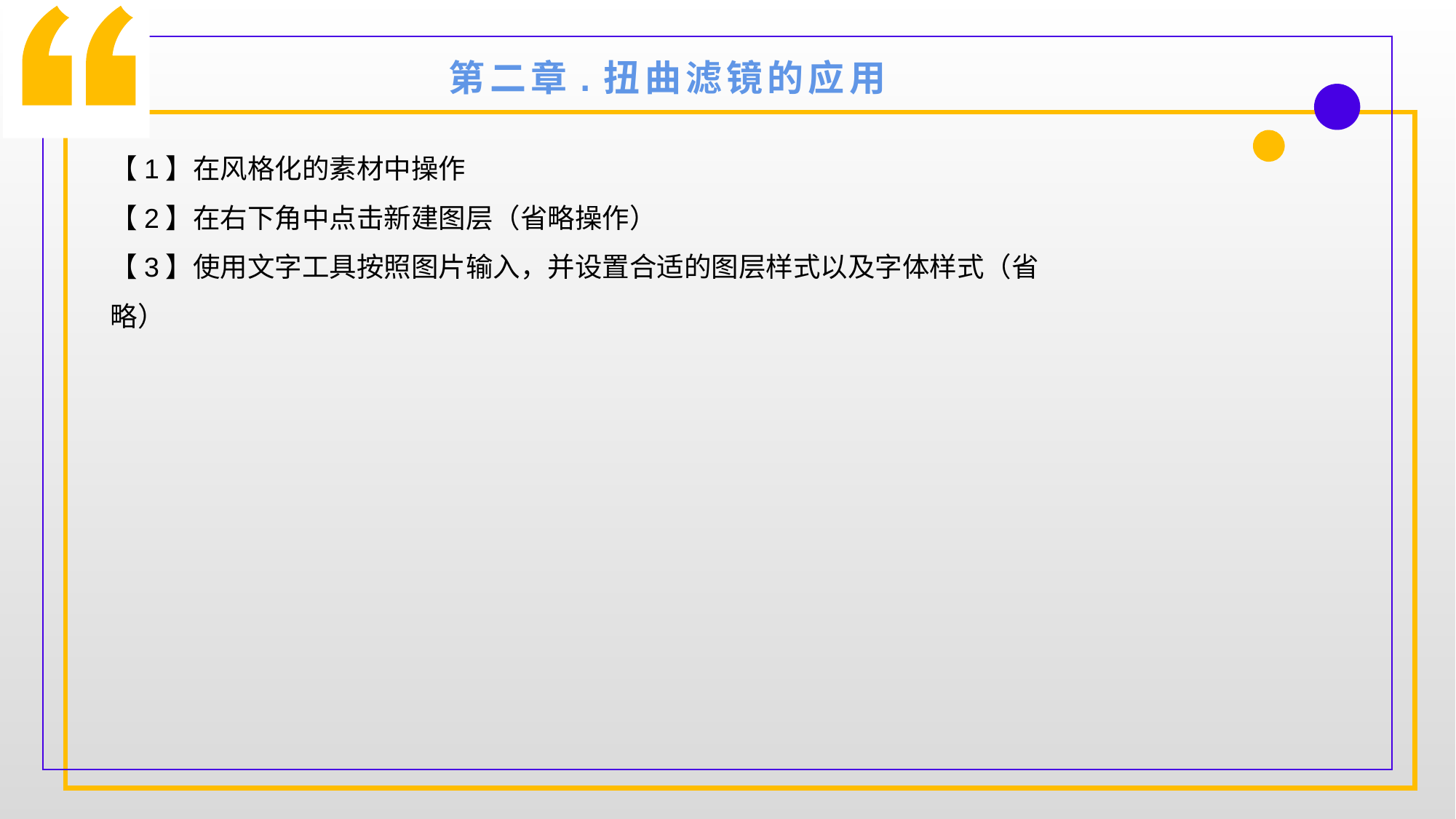

第二章.扭曲滤镜的应用

【1】在风格化的素材中操作
【2】在右下角中点击新建图层（省略操作）
【3】使用文字工具按照图片输入，并设置合适的图层样式以及字体样式（省略）